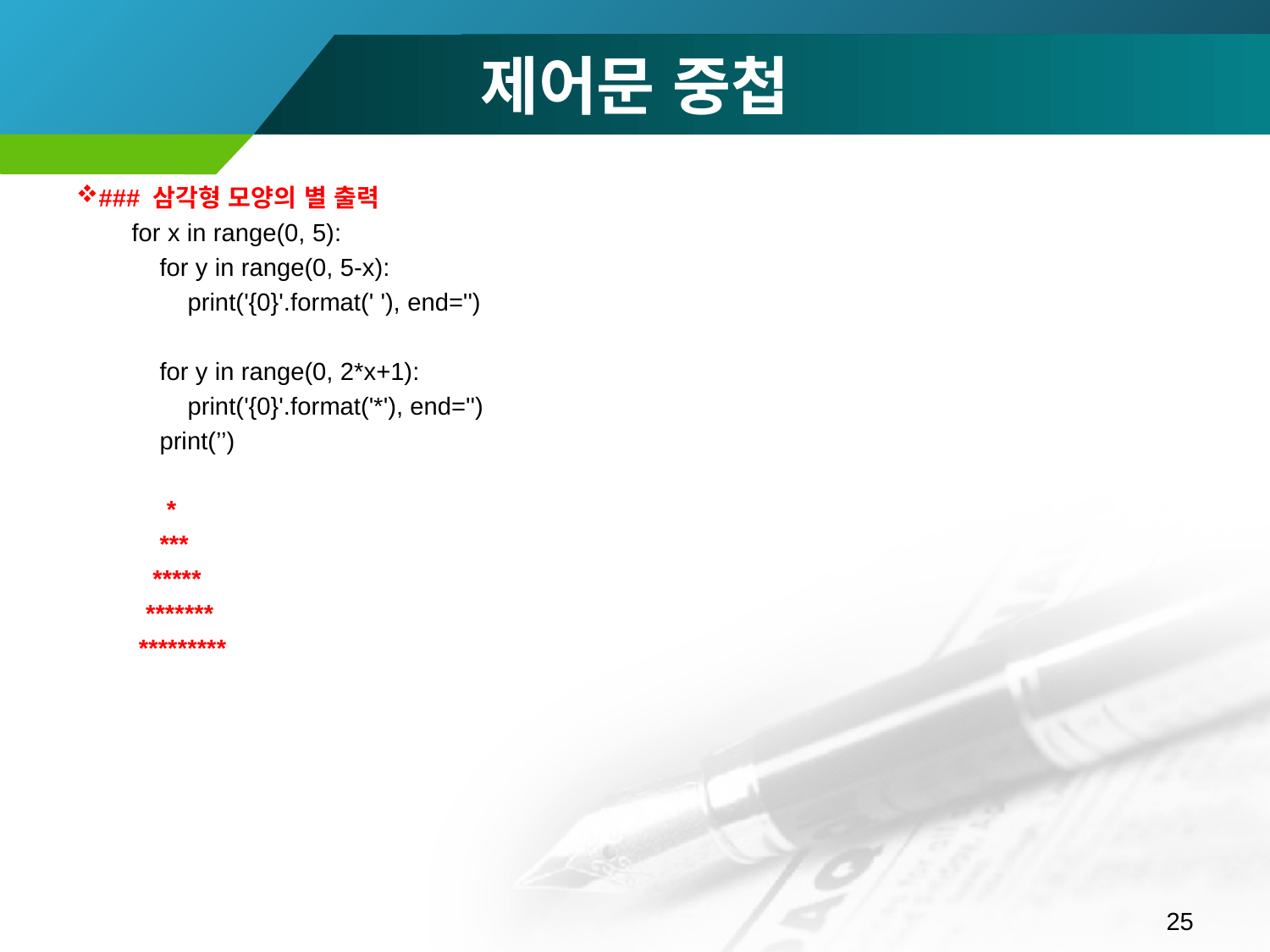

# 제어문 중첩
### 삼각형 모양의 별 출력
for x in range(0, 5):
    for y in range(0, 5-x):
        print('{0}'.format(' '), end='')

    for y in range(0, 2*x+1):
        print('{0}'.format('*'), end='')
    print(’’)

     *
    ***
   *****
  *******
 *********
25